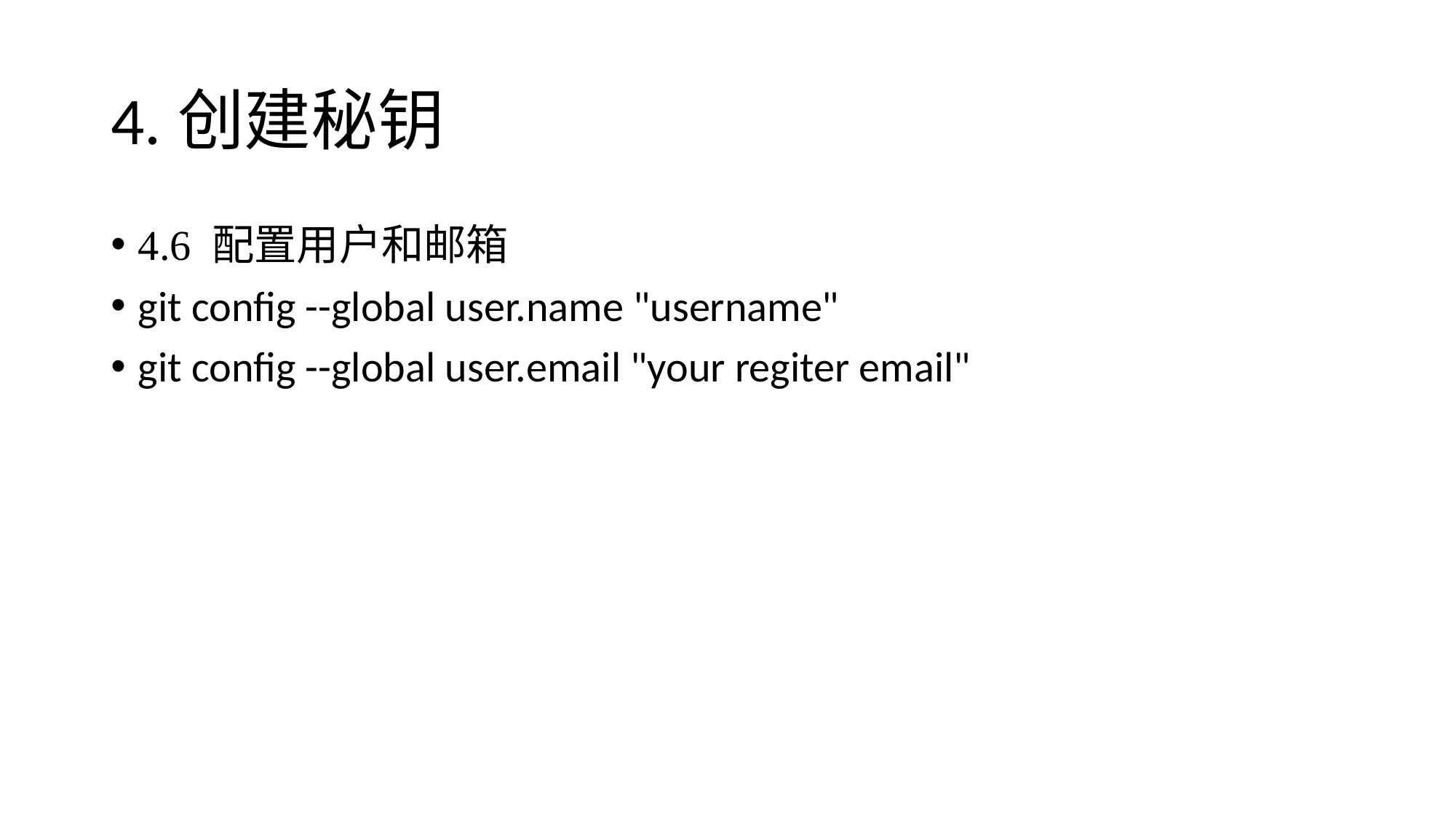

# 4.创建秘钥
4.6 配置用户和邮箱
git config --global user.name "username"
git config --global user.email "your regiter email"